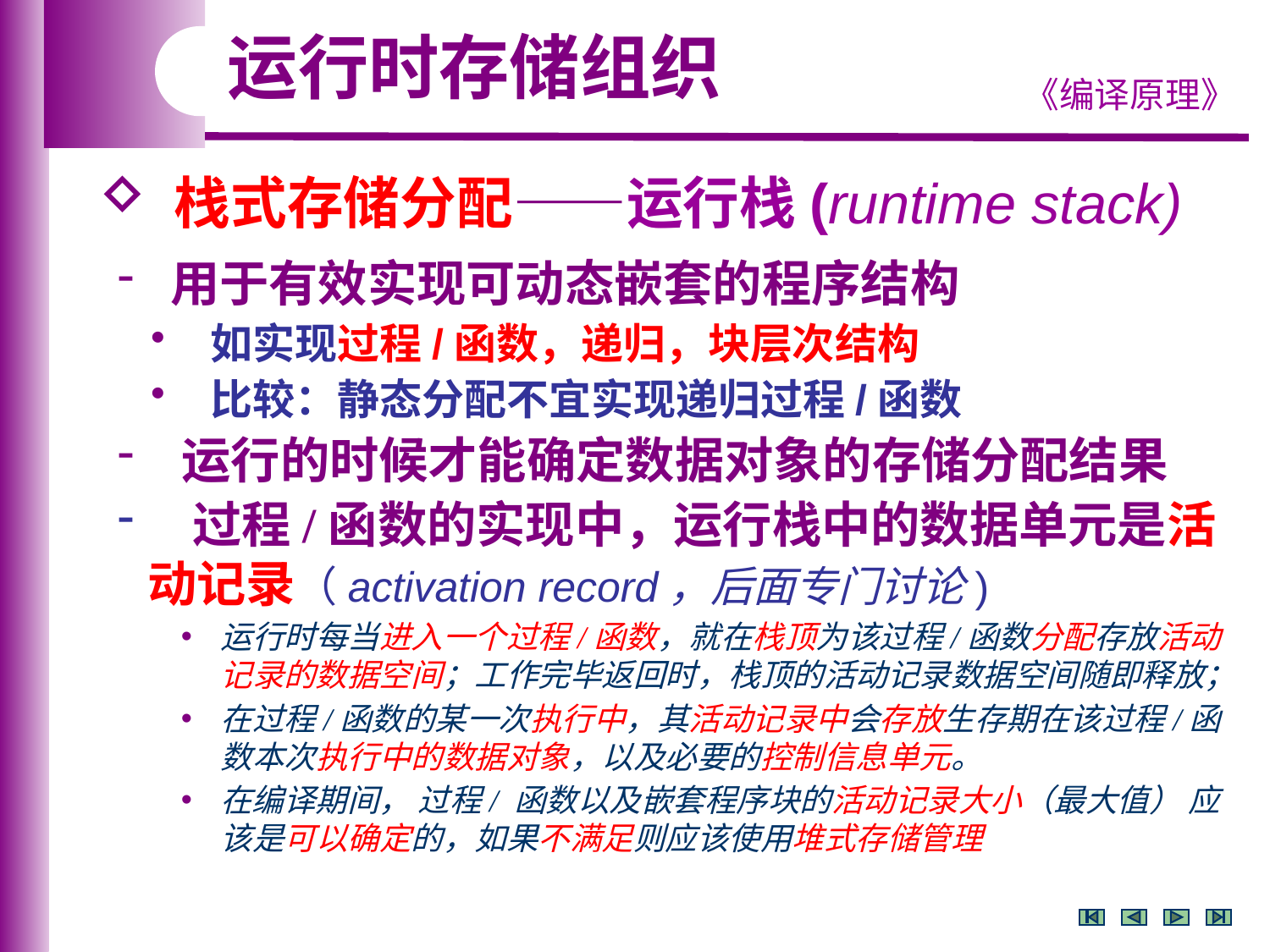

运行时存储组织
 栈式存储分配——运行栈(runtime stack)
 用于有效实现可动态嵌套的程序结构
  如实现过程/函数，递归，块层次结构
  比较：静态分配不宜实现递归过程/函数
  运行的时候才能确定数据对象的存储分配结果
   过程/函数的实现中，运行栈中的数据单元是活动记录（activation record，后面专门讨论)
运行时每当进入一个过程/函数，就在栈顶为该过程/函数分配存放活动记录的数据空间；工作完毕返回时，栈顶的活动记录数据空间随即释放；
在过程/函数的某一次执行中，其活动记录中会存放生存期在该过程/函数本次执行中的数据对象，以及必要的控制信息单元。
在编译期间， 过程/ 函数以及嵌套程序块的活动记录大小（最大值） 应该是可以确定的，如果不满足则应该使用堆式存储管理